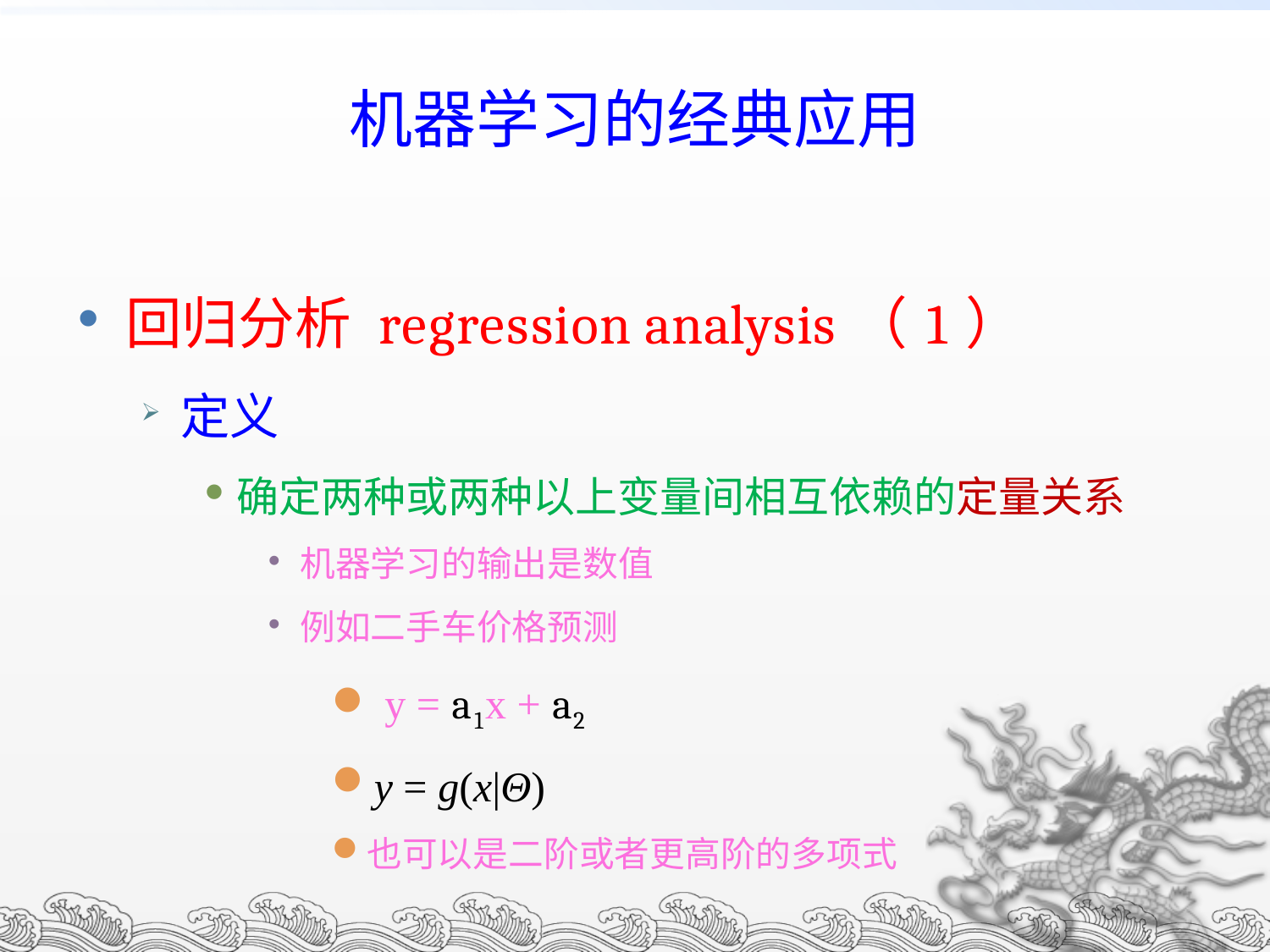

# 机器学习的经典应用
回归分析 regression analysis（1）
定义
确定两种或两种以上变量间相互依赖的定量关系
机器学习的输出是数值
例如二手车价格预测
 y = a1x + a2
y = g(x|Θ)
也可以是二阶或者更高阶的多项式